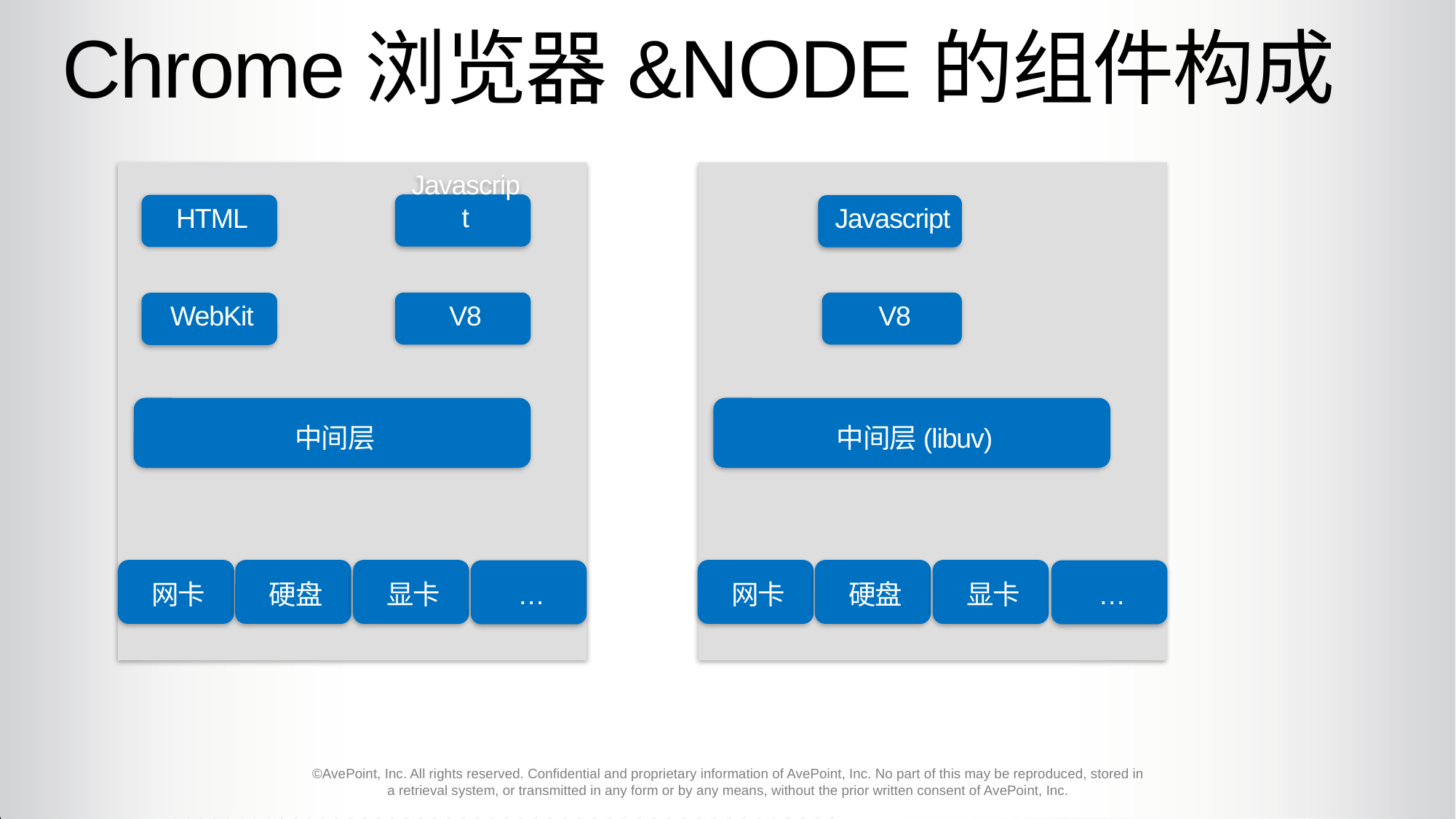

# Chrome浏览器&NODE的组件构成

Javascript
HTML
Javascript
V8
V8
WebKit
中间层
中间层(libuv)
网卡
硬盘
显卡
网卡
硬盘
显卡
…
…